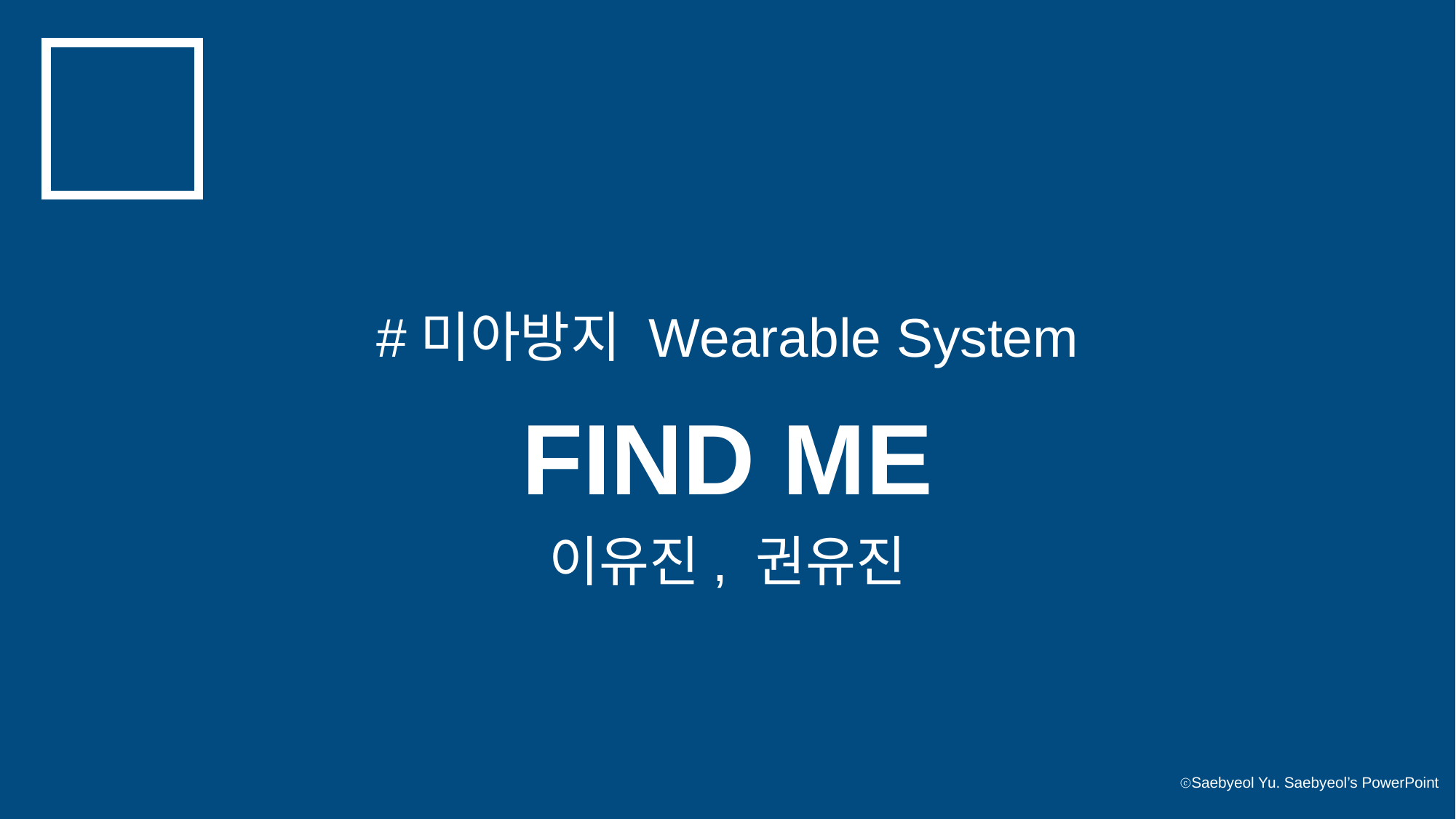

#미아방지 Wearable System
FIND ME
이유진, 권유진